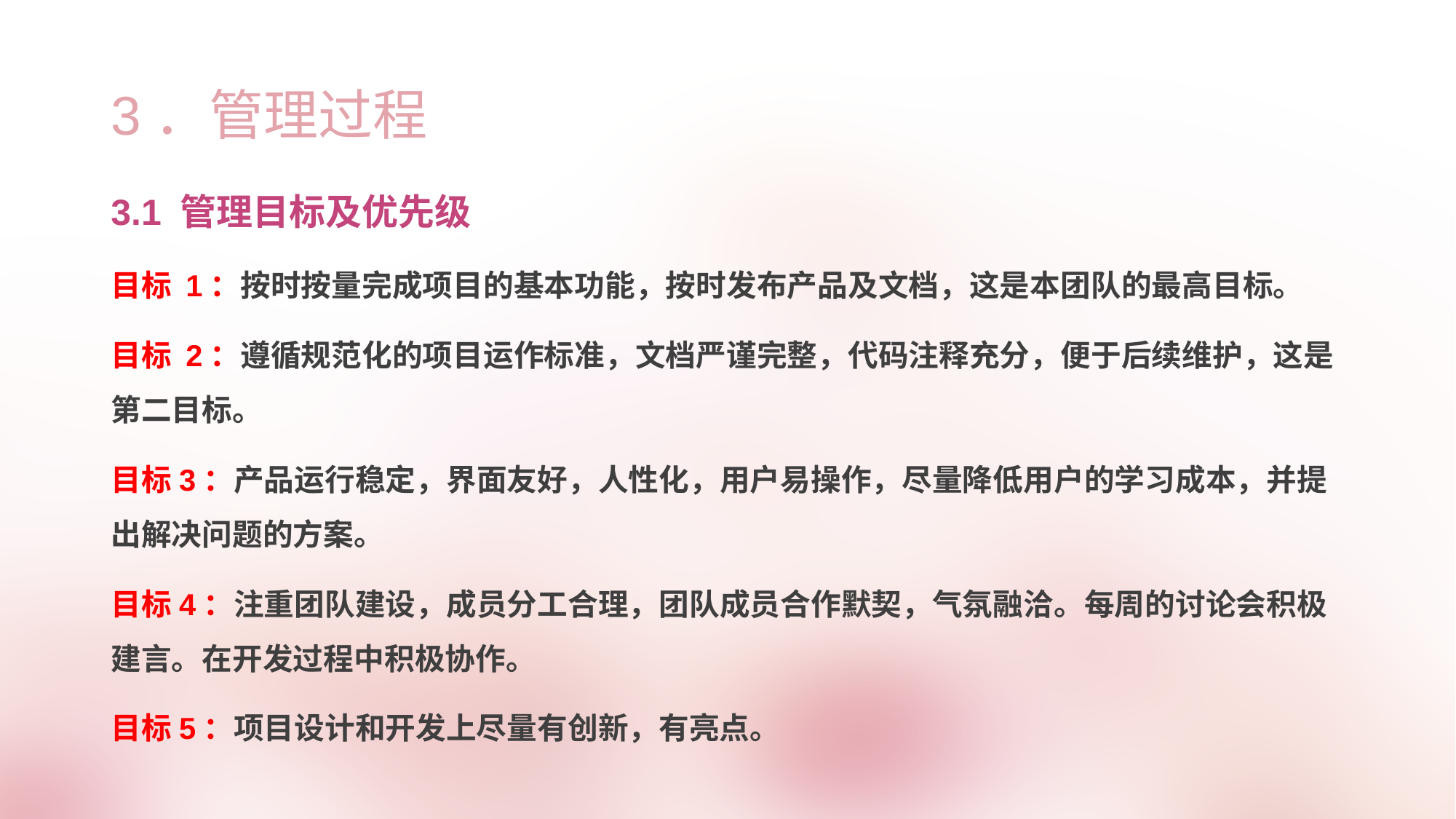

# 3．管理过程
3.1 管理目标及优先级
目标 1：按时按量完成项目的基本功能，按时发布产品及文档，这是本团队的最高目标。
目标 2：遵循规范化的项目运作标准，文档严谨完整，代码注释充分，便于后续维护，这是第二目标。
目标3：产品运行稳定，界面友好，人性化，用户易操作，尽量降低用户的学习成本，并提出解决问题的方案。
目标4：注重团队建设，成员分工合理，团队成员合作默契，气氛融洽。每周的讨论会积极建言。在开发过程中积极协作。
目标5：项目设计和开发上尽量有创新，有亮点。